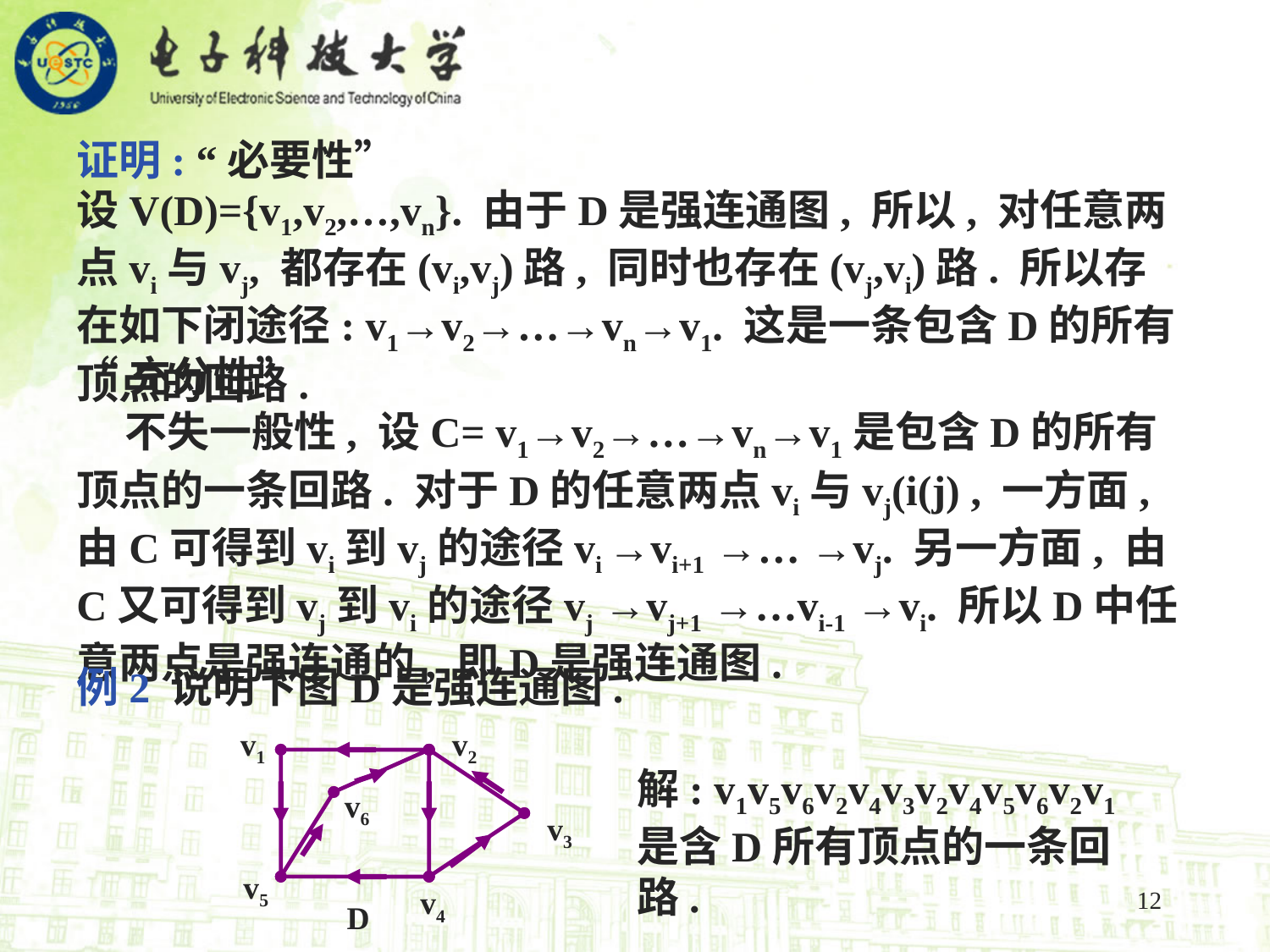

证明: “必要性”
设V(D)={v1,v2,…,vn}. 由于D是强连通图, 所以, 对任意两点vi与vj, 都存在(vi,vj)路, 同时也存在(vj,vi)路. 所以存在如下闭途径: v1→v2→…→vn→v1. 这是一条包含D的所有顶点的回路.
“充分性”
    不失一般性, 设C= v1→v2→…→vn→v1是包含D的所有顶点的一条回路. 对于D的任意两点vi与vj(i(j) , 一方面, 由C可得到vi到vj的途径vi →vi+1 →… →vj. 另一方面, 由C又可得到vj到vi的途径vj →vj+1 →…vi-1 →vi. 所以D中任意两点是强连通的, 即D是强连通图.
例2 说明下图D是强连通图.
v1
v2

v6

v3

v5

v4
D

解: v1v5v6v2v4v3v2v4v5v6v2v1是含D所有顶点的一条回路.
12